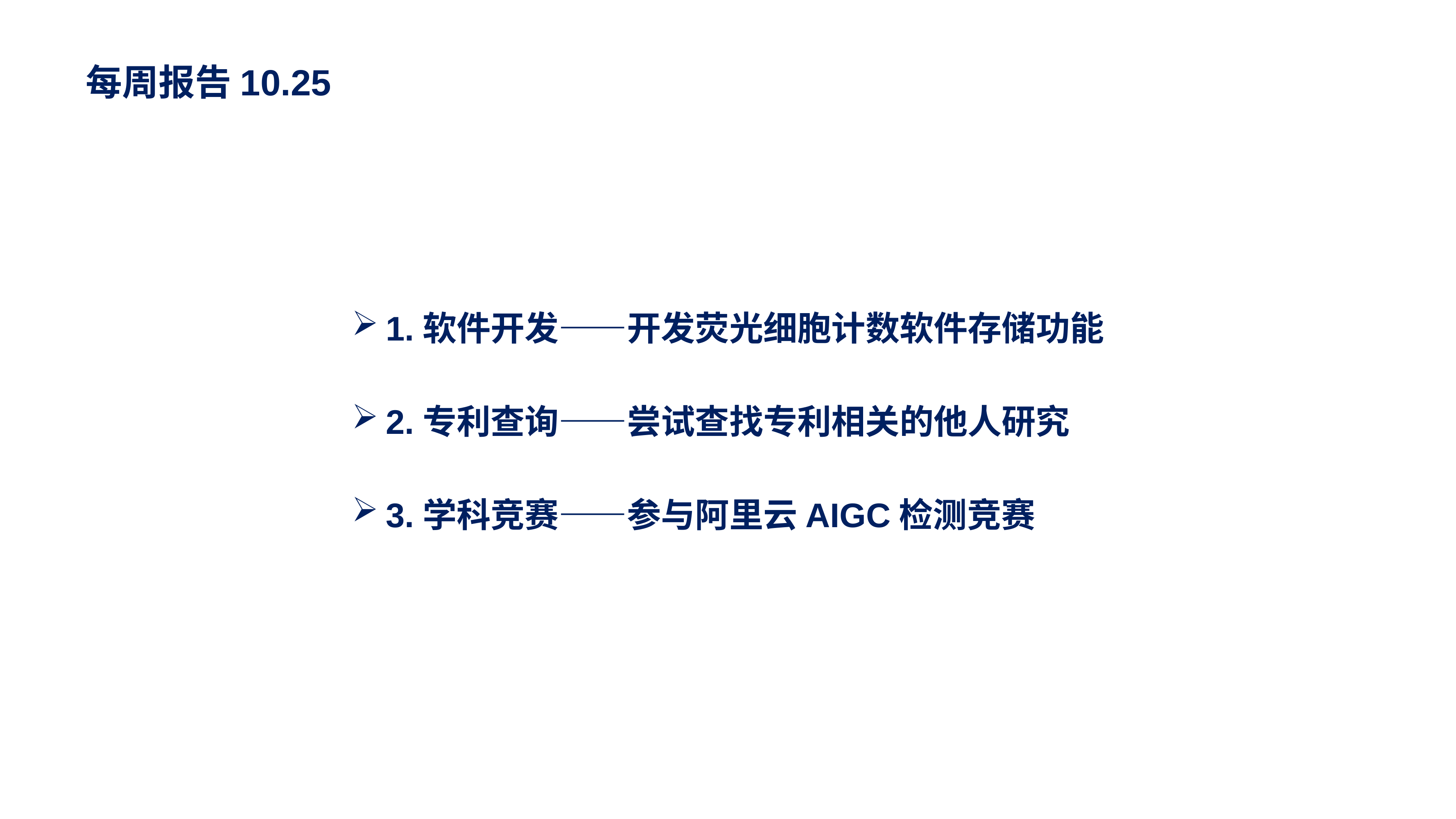

每周报告10.25
1.软件开发——开发荧光细胞计数软件存储功能
2.专利查询——尝试查找专利相关的他人研究
3.学科竞赛——参与阿里云AIGC检测竞赛